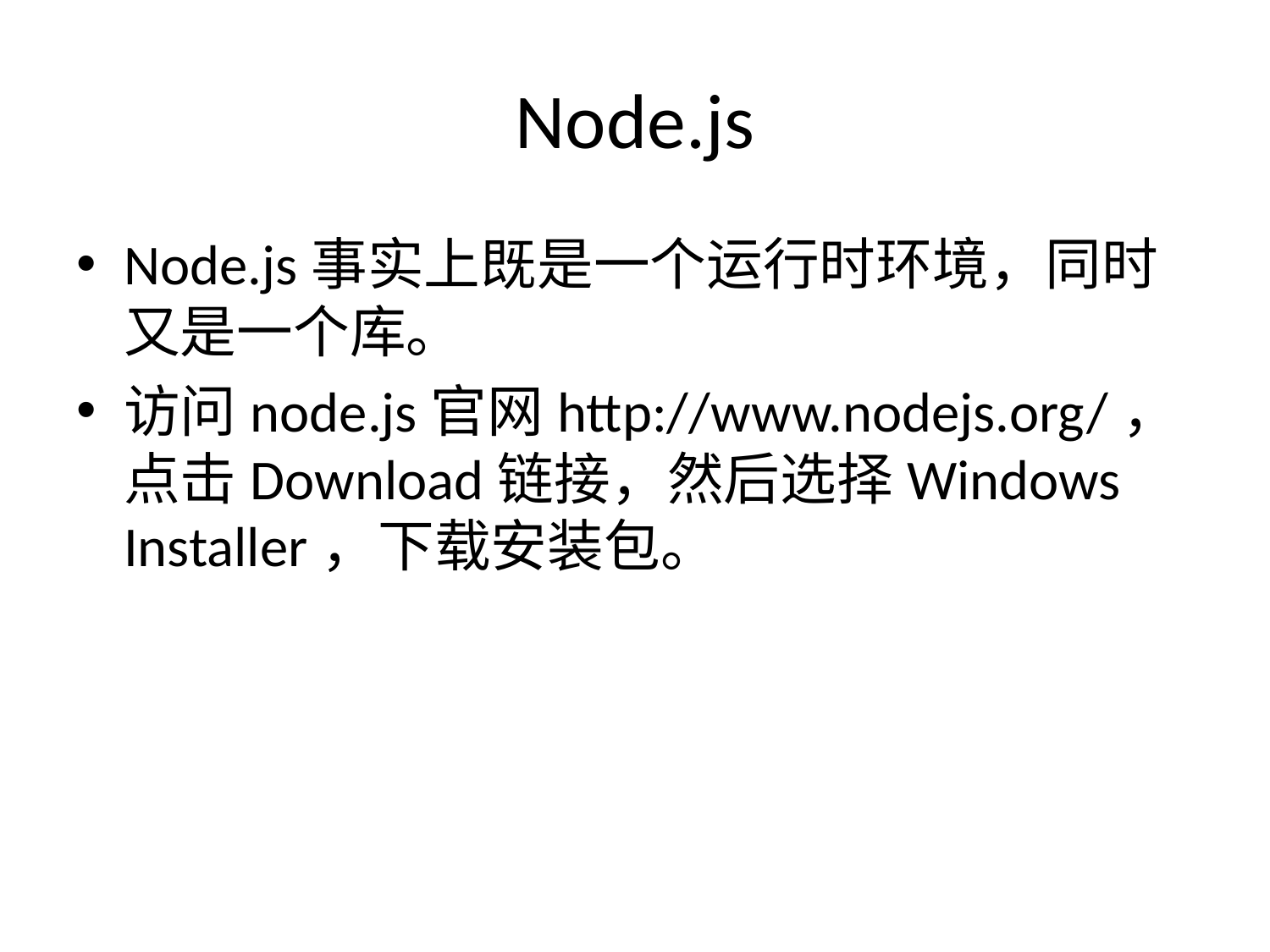

# Node.js
Node.js事实上既是一个运行时环境，同时又是一个库。
访问node.js官网http://www.nodejs.org/，点击Download链接，然后选择Windows Installer，下载安装包。